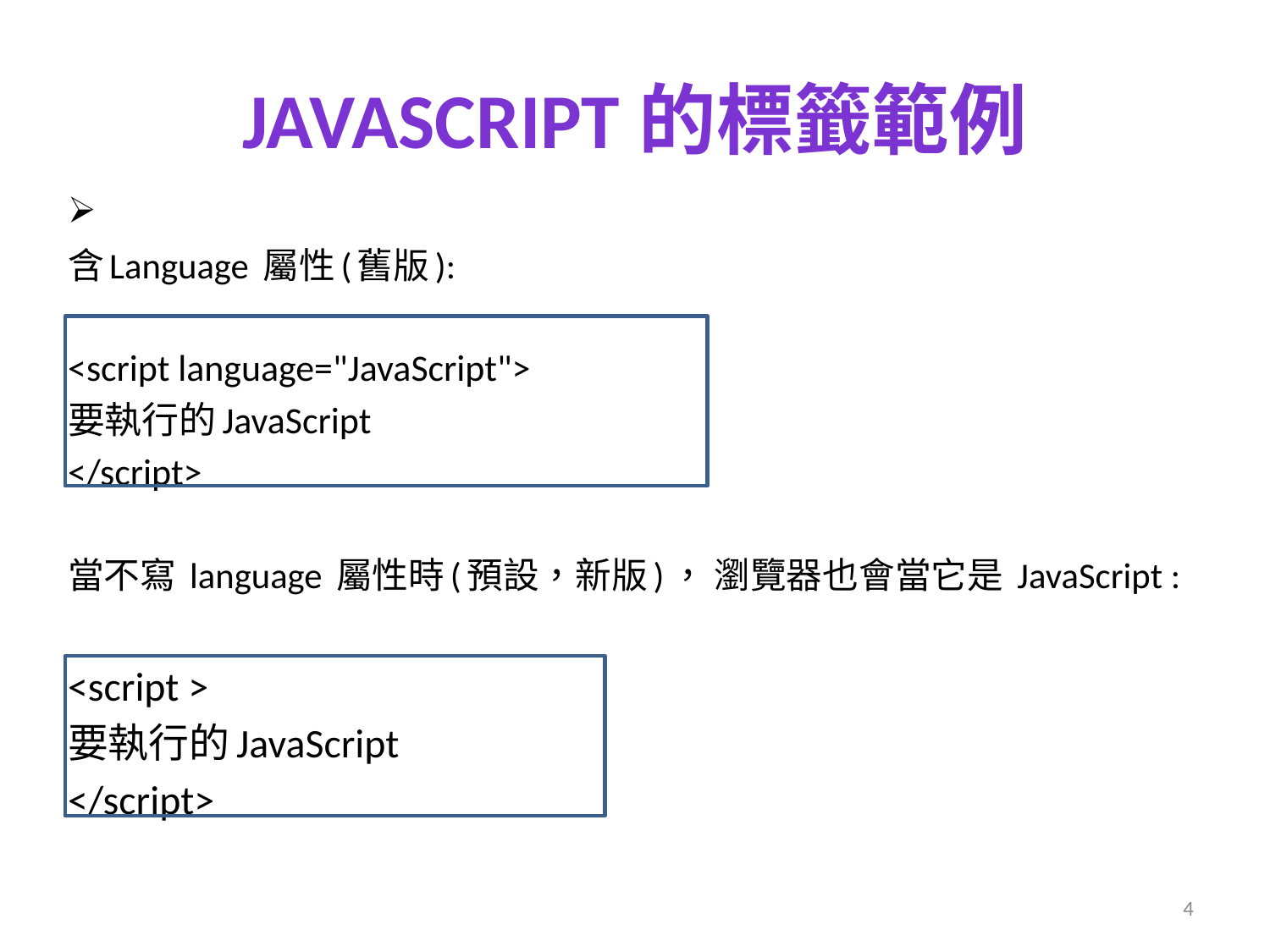

# JavaScript的標籤範例

含Language 屬性(舊版):

<script language="JavaScript">
要執行的JavaScript
</script>

當不寫 language 屬性時(預設，新版)， 瀏覽器也會當它是 JavaScript :

<script >
要執行的JavaScript
</script>

4